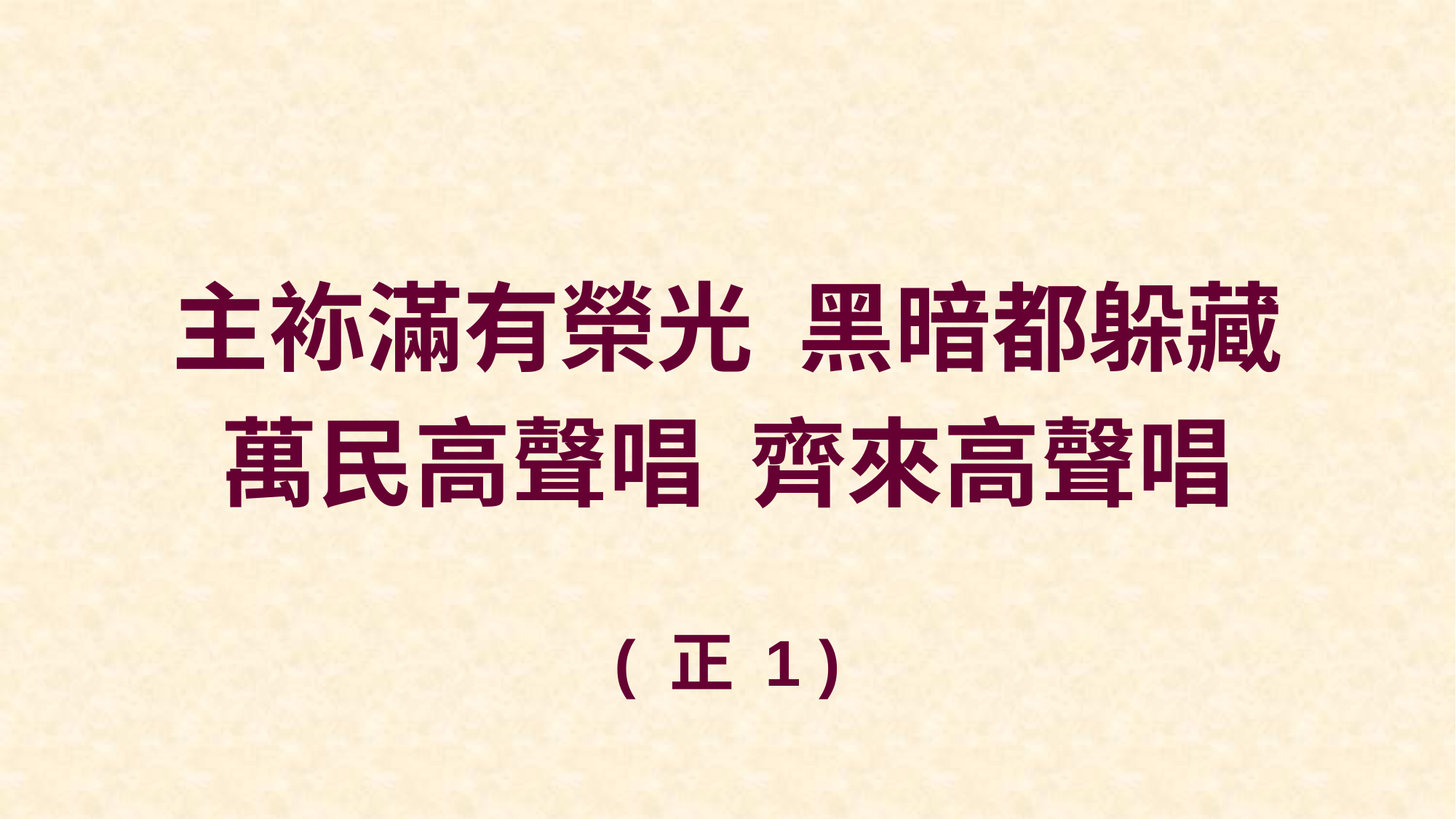

主袮滿有榮光  黑暗都躲藏
萬民高聲唱  齊來高聲唱
( 正 1 )